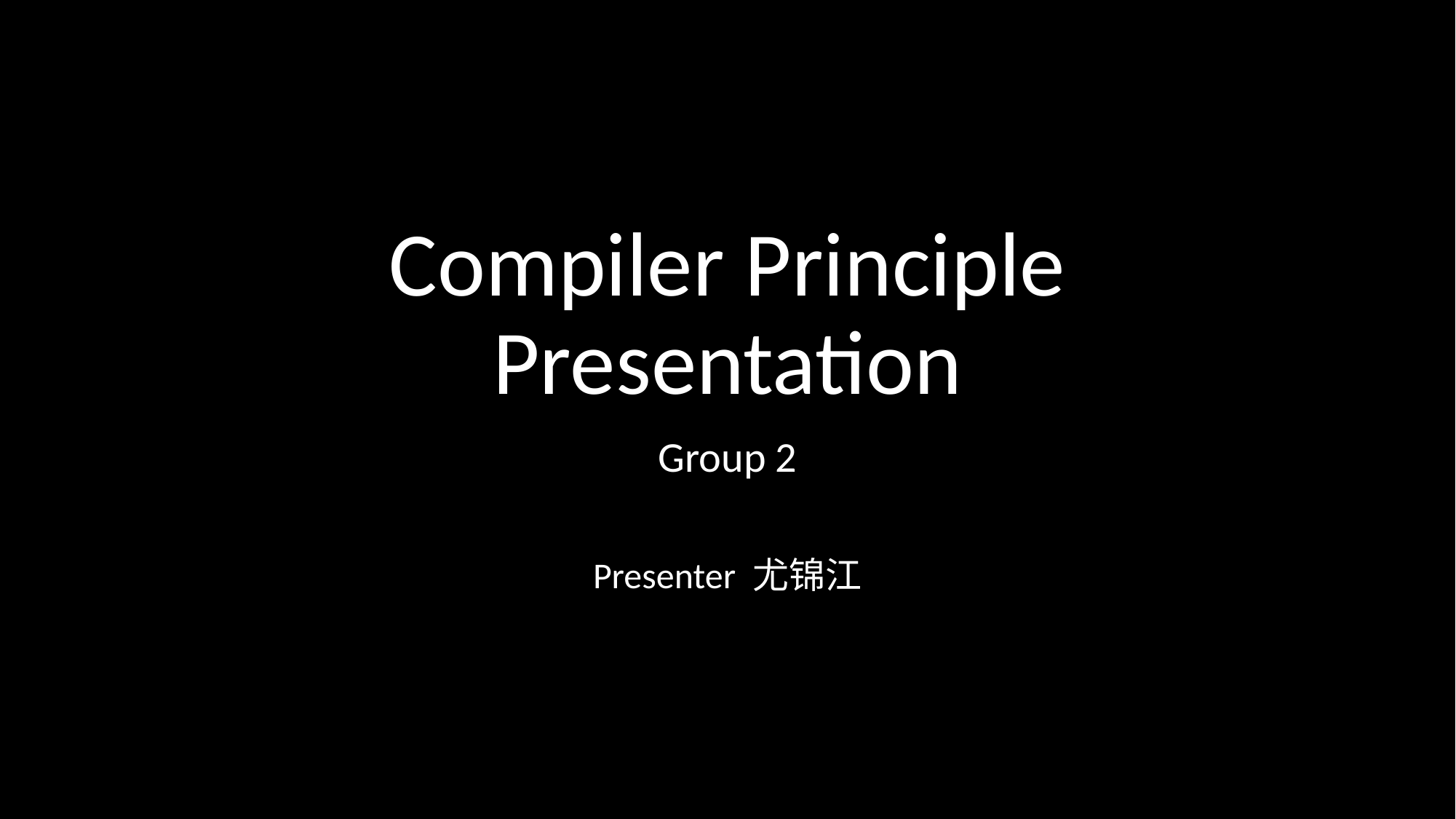

# Compiler Principle Presentation
Group 2

Presenter 尤锦江